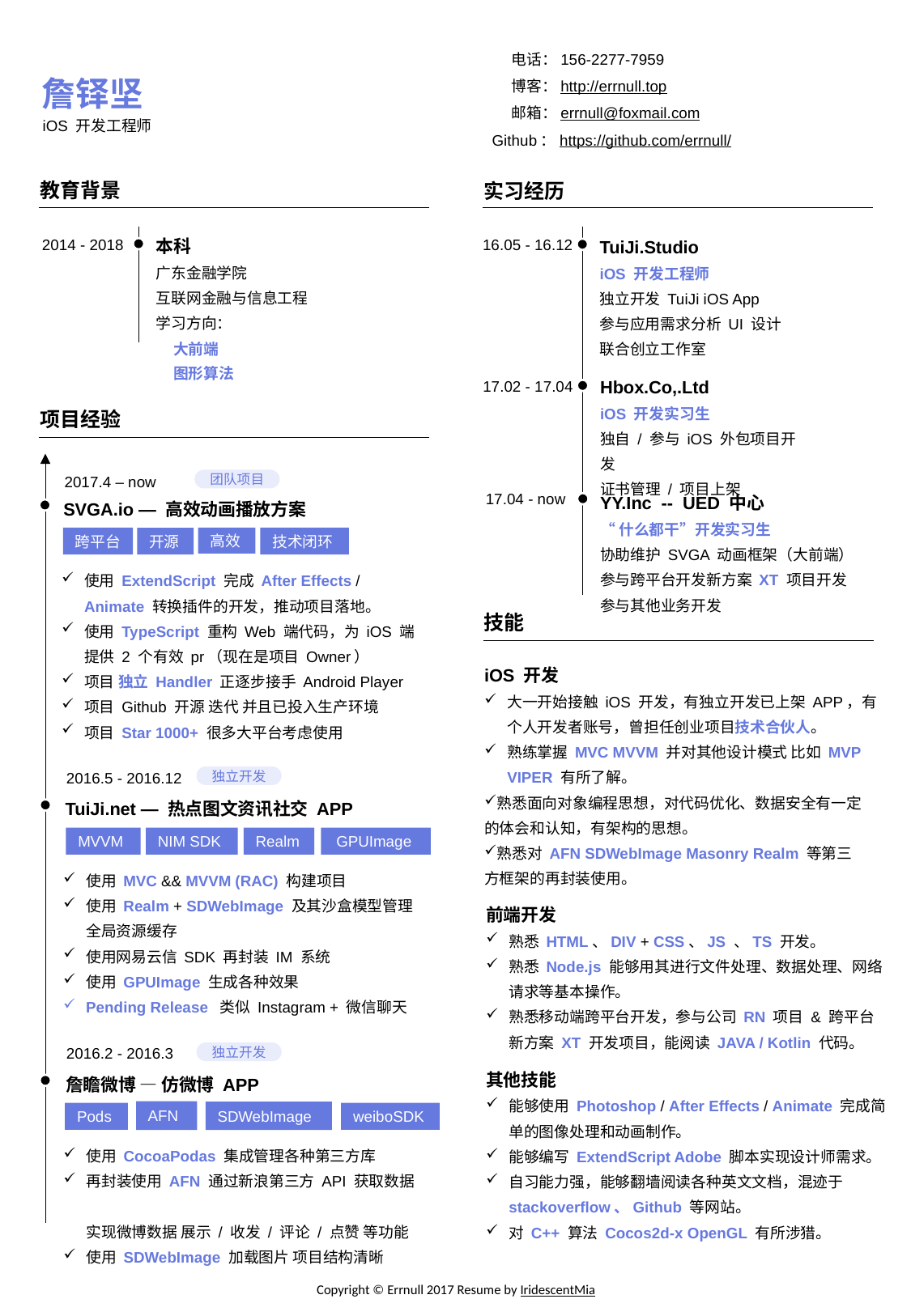

电话：156-2277-7959
       博客：http://errnull.top
       邮箱：errnull@foxmail.com
  Github：https://github.com/errnull/
詹铎坚
 iOS 开发工程师
教育背景
实习经历
本科
广东金融学院
互联网金融与信息工程
学习方向：
    大前端
    图形算法
TuiJi.Studio
iOS 开发工程师
独立开发 TuiJi iOS App
参与应用需求分析 UI 设计
联合创立工作室
2014 - 2018
16.05 - 16.12

Hbox.Co,.Ltd
iOS 开发实习生
独自 / 参与 iOS 外包项目开发
证书管理 / 项目上架
17.02 - 17.04

项目经验
2017.4 – now
团队项目
SVGA.io — 高效动画播放方案
YY.Inc  --  UED 中心
“什么都干”开发实习生
协助维护 SVGA 动画框架（大前端）
参与跨平台开发新方案 XT 项目开发
参与其他业务开发
17.04 - now

跨平台
高效
技术闭环
开源
使用 ExtendScript 完成 After Effects / Animate 转换插件的开发，推动项目落地。
使用 TypeScript 重构 Web 端代码，为 iOS 端提供 2 个有效 pr（现在是项目 Owner）
项目 独立 Handler 正逐步接手 Android Player
项目 Github 开源 迭代 并且已投入生产环境
项目 Star 1000+ 很多大平台考虑使用
技能
iOS 开发
大一开始接触 iOS 开发，有独立开发已上架 APP，有个人开发者账号，曾担任创业项目技术合伙人。
熟练掌握 MVC MVVM 并对其他设计模式 比如 MVP VIPER 有所了解。
熟悉面向对象编程思想，对代码优化、数据安全有一定的  的体会和认知，有架构的思想。
熟悉对 AFN SDWebImage Masonry Realm 等第三   的  方框架的再封装使用。
2016.5 - 2016.12
TuiJi.net — 热点图文资讯社交 APP
MVVM
NIM SDK
Realm
 GPUImage
使用 MVC && MVVM (RAC) 构建项目
使用 Realm + SDWebImage 及其沙盒模型管理全局资源缓存
使用网易云信 SDK 再封装 IM 系统
使用 GPUImage 生成各种效果
Pending Release  类似 Instagram + 微信聊天
独立开发

前端开发
熟悉 HTML、DIV + CSS、JS 、TS 开发。
熟悉 Node.js 能够用其进行文件处理、数据处理、网络请求等基本操作。
熟悉移动端跨平台开发，参与公司 RN 项目 & 跨平台新方案 XT 开发项目，能阅读 JAVA / Kotlin 代码。
2016.2 - 2016.3

独立开发
詹瞻微博 — 仿微博 APP
AFN
SDWebImage
Pods
weiboSDK
使用 CocoaPodas 集成管理各种第三方库
再封装使用 AFN 通过新浪第三方 API 获取数据
实现微博数据 展示 / 收发 / 评论 / 点赞 等功能
使用 SDWebImage 加载图片 项目结构清晰
其他技能
能够使用 Photoshop / After Effects / Animate 完成简单的图像处理和动画制作。
能够编写 ExtendScript Adobe 脚本实现设计师需求。
自习能力强，能够翻墙阅读各种英文文档，混迹于stackoverflow、Github 等网站。
对 C++ 算法 Cocos2d-x OpenGL 有所涉猎。

Copyright © Errnull 2017 Resume by IridescentMia